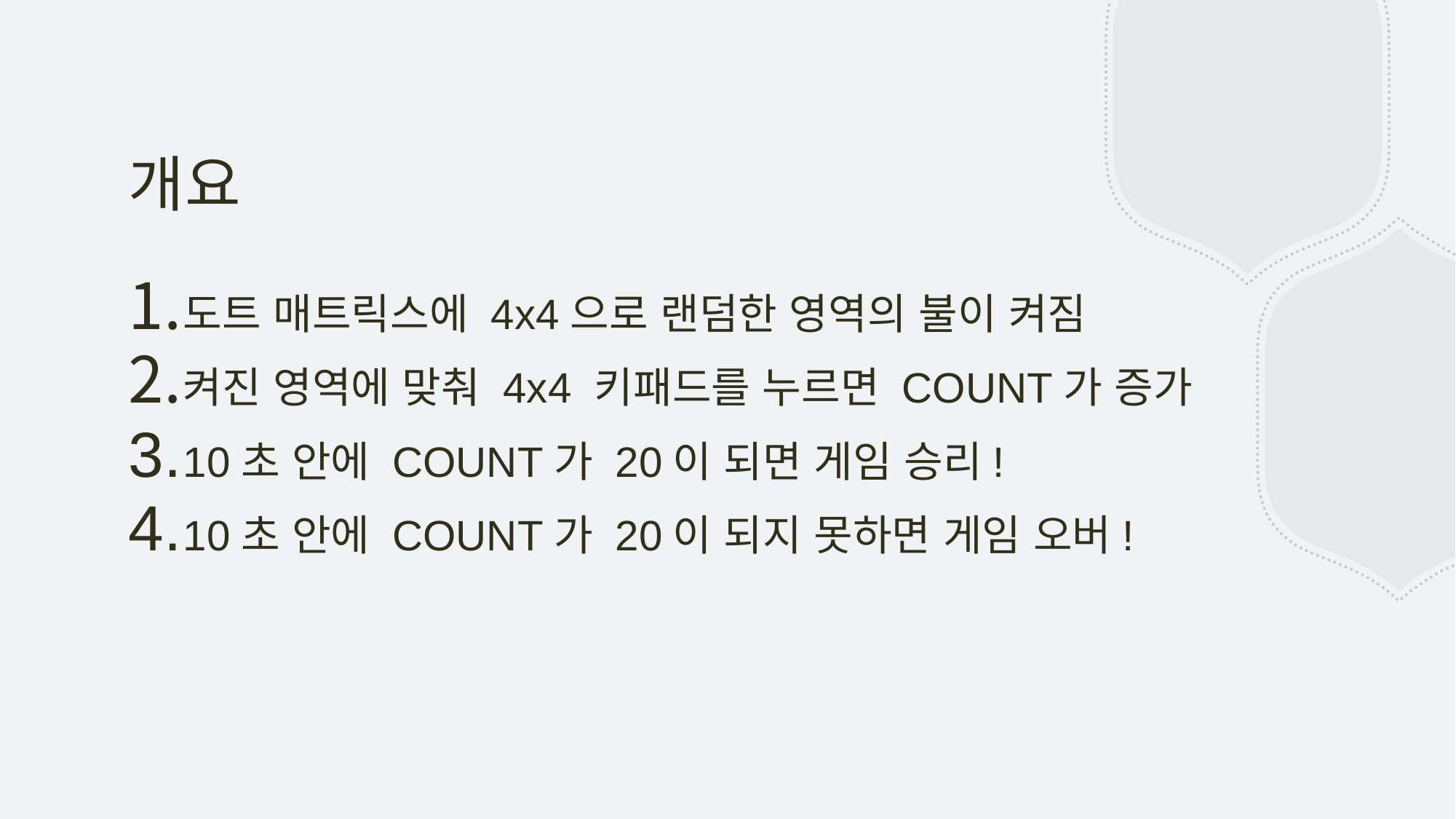

# 개요
도트 매트릭스에 4x4으로 랜덤한 영역의 불이 켜짐
켜진 영역에 맞춰 4x4 키패드를 누르면 COUNT가 증가
10초 안에 COUNT가 20이 되면 게임 승리!
10초 안에 COUNT가 20이 되지 못하면 게임 오버!